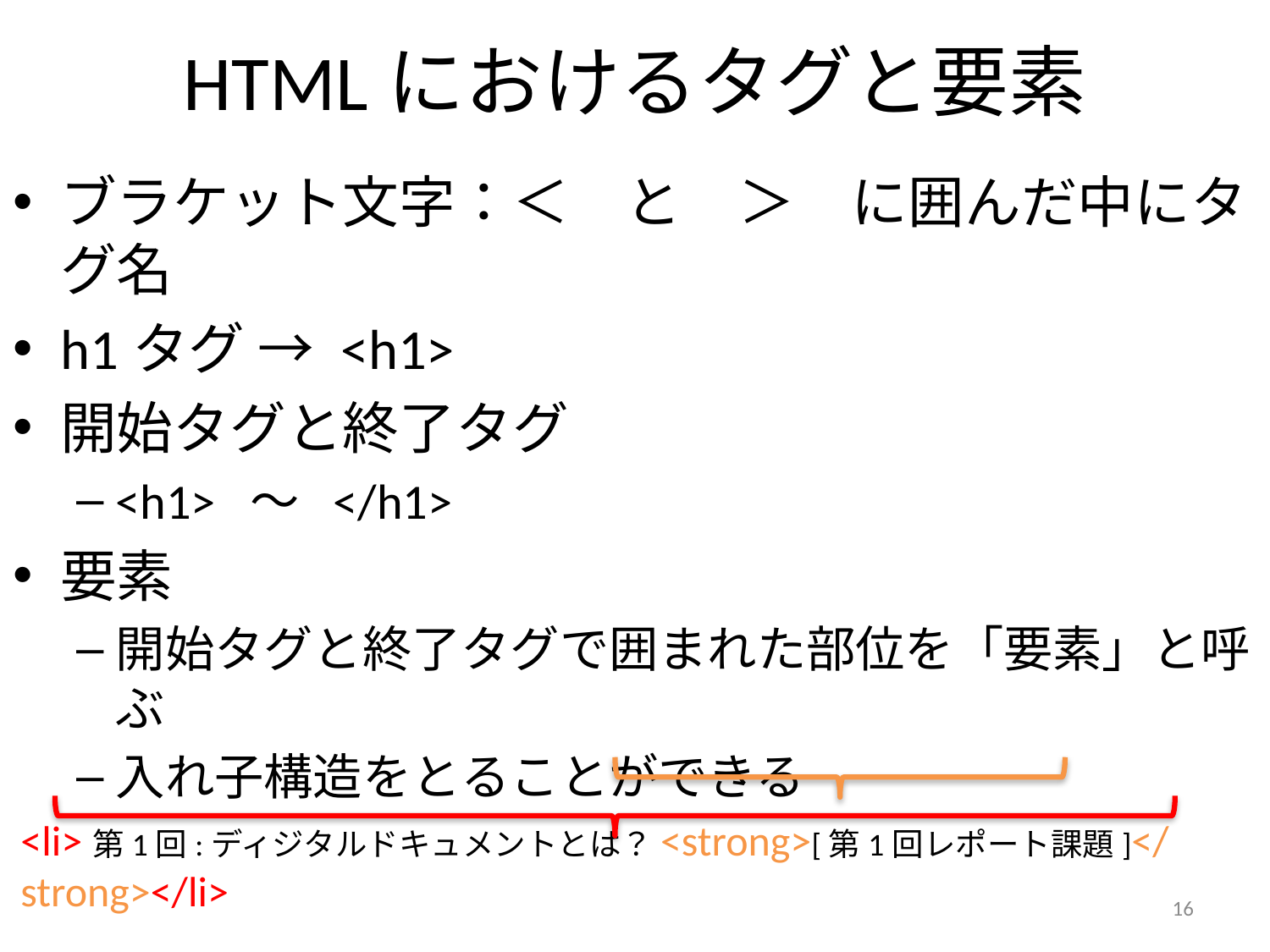

# HTMLにおけるタグと要素
ブラケット文字：＜　と　＞　に囲んだ中にタグ名
h1タグ → <h1>
開始タグと終了タグ
<h1>  ～  </h1>
要素
開始タグと終了タグで囲まれた部位を「要素」と呼ぶ
入れ子構造をとることができる
<li>第1回:ディジタルドキュメントとは？<strong>[第1回レポート課題]</strong></li>

16